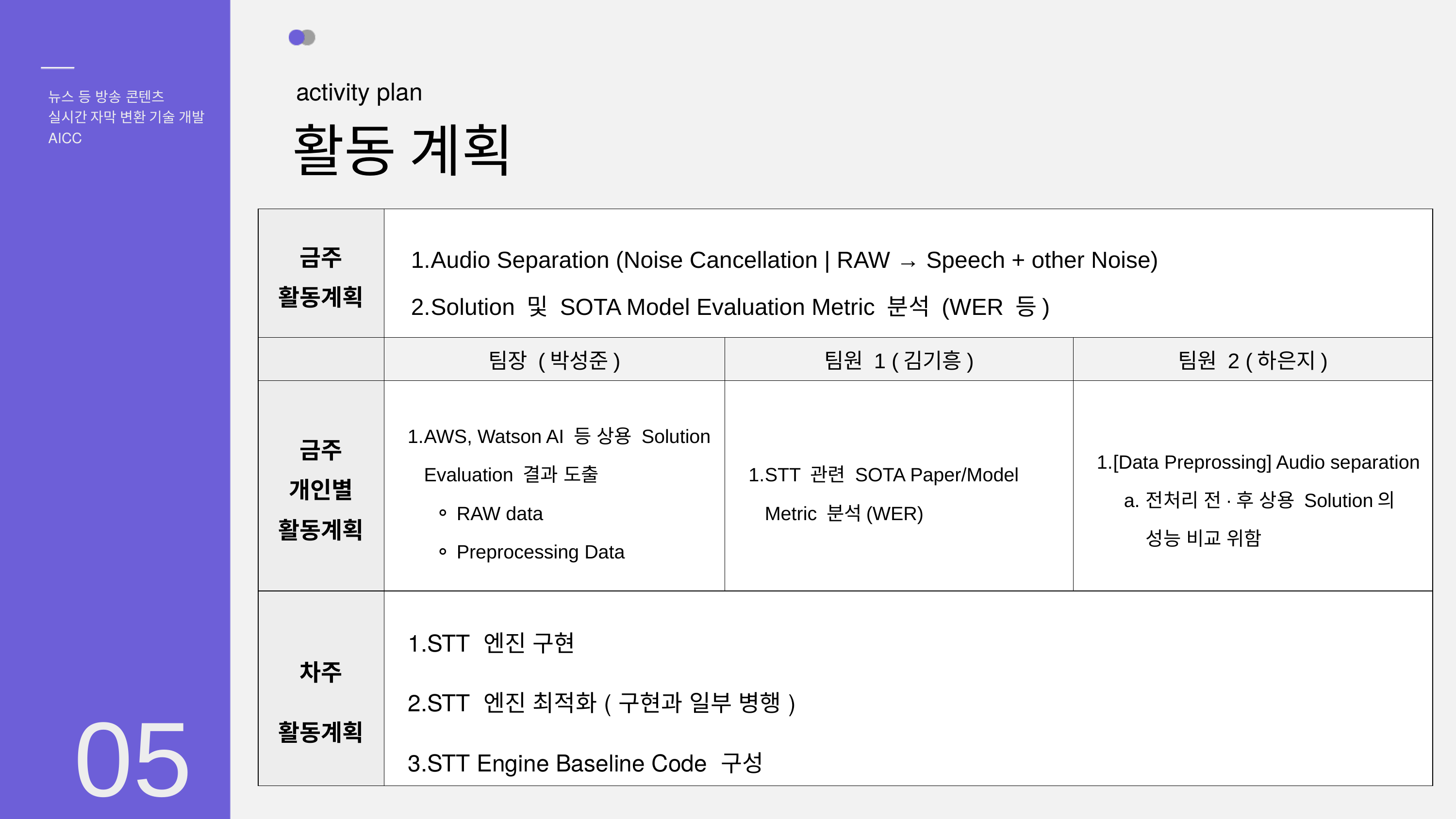

activity plan
뉴스 등 방송 콘텐츠
실시간 자막 변환 기술 개발
활동 계획
AICC
| 금주 활동계획 | Audio Separation (Noise Cancellation | RAW → Speech + other Noise) Solution 및 SOTA Model Evaluation Metric 분석 (WER 등) |  |  |
| --- | --- | --- | --- |
|  | 팀장 (박성준) | 팀원 1 (김기흥) | 팀원 2 (하은지) |
| 금주 개인별 활동계획 | AWS, Watson AI 등 상용 Solution Evaluation 결과 도출 RAW data Preprocessing Data | STT 관련 SOTA Paper/Model Metric 분석(WER) | [Data Preprossing] Audio separation 전처리 전·후 상용 Solution의 성능 비교 위함 |
| 차주 활동계획 | STT 엔진 구현 STT 엔진 최적화(구현과 일부 병행) STT Engine Baseline Code 구성 |  |  |
05